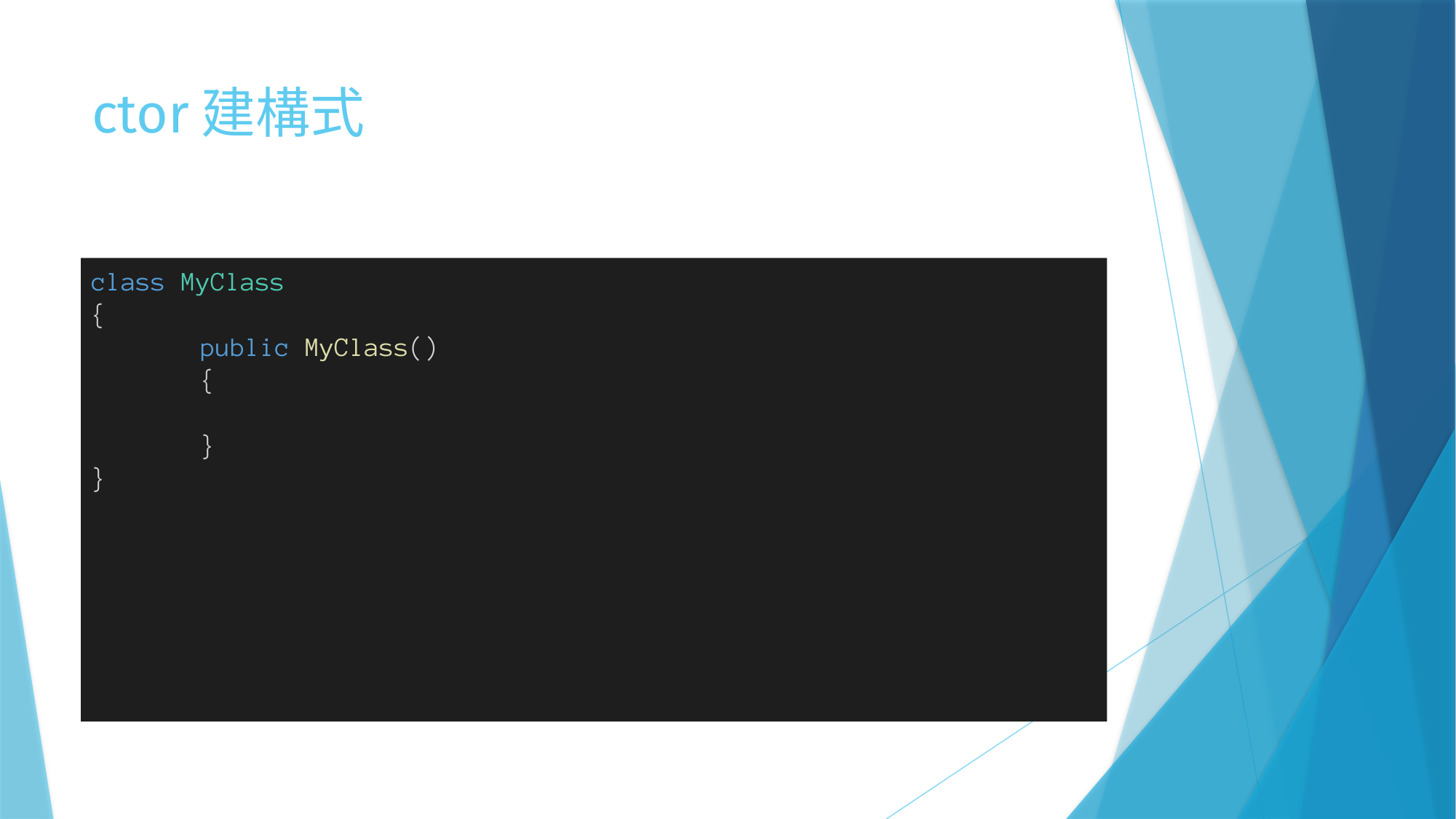

# ctor	建構式
class MyClass
{
	public MyClass()
	{
	}
}